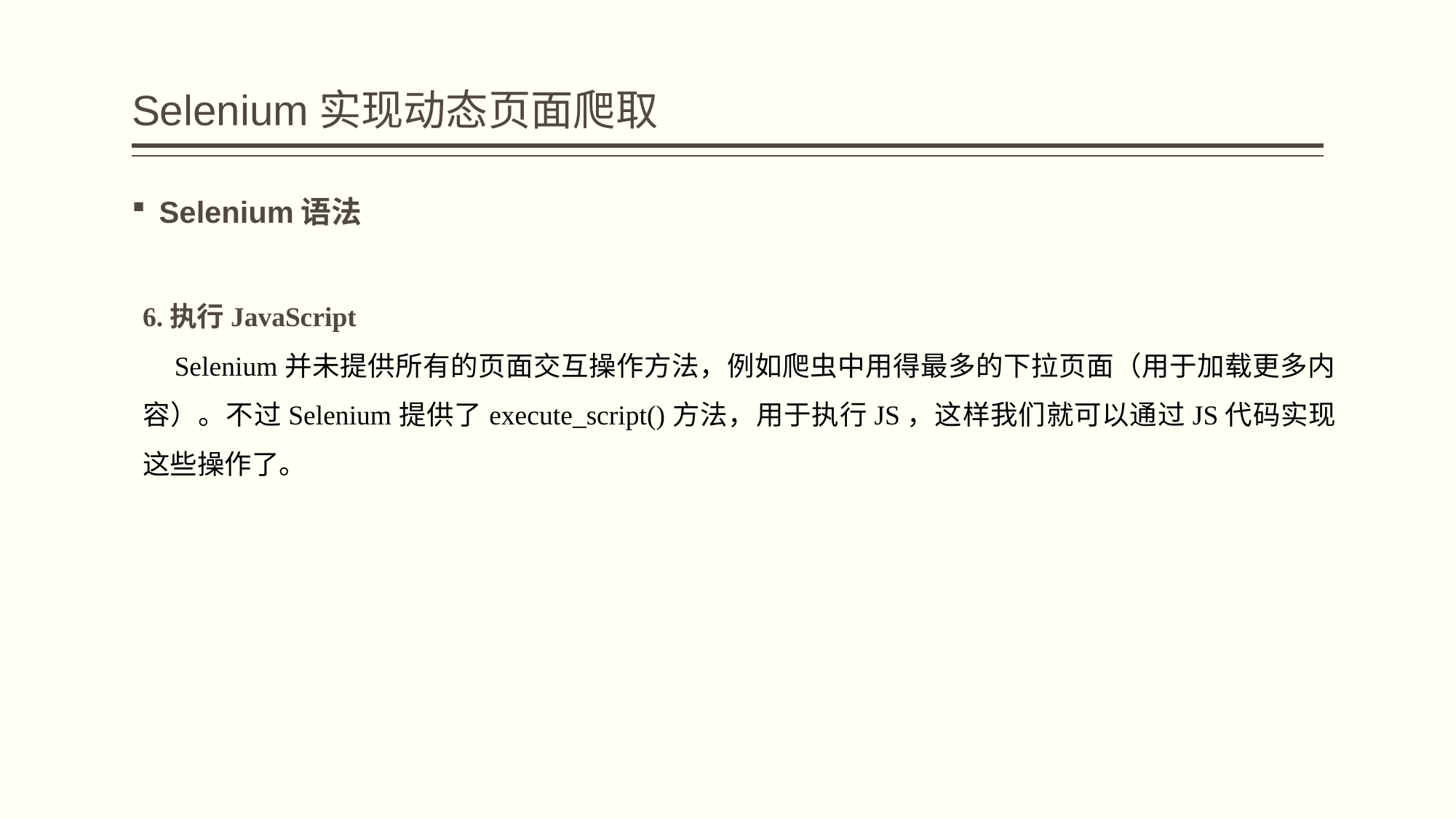

# Selenium实现动态页面爬取
Selenium语法
6.执行JavaScript
Selenium并未提供所有的页面交互操作方法，例如爬虫中用得最多的下拉页面（用于加载更多内容）。不过Selenium提供了execute_script()方法，用于执行JS，这样我们就可以通过JS代码实现这些操作了。